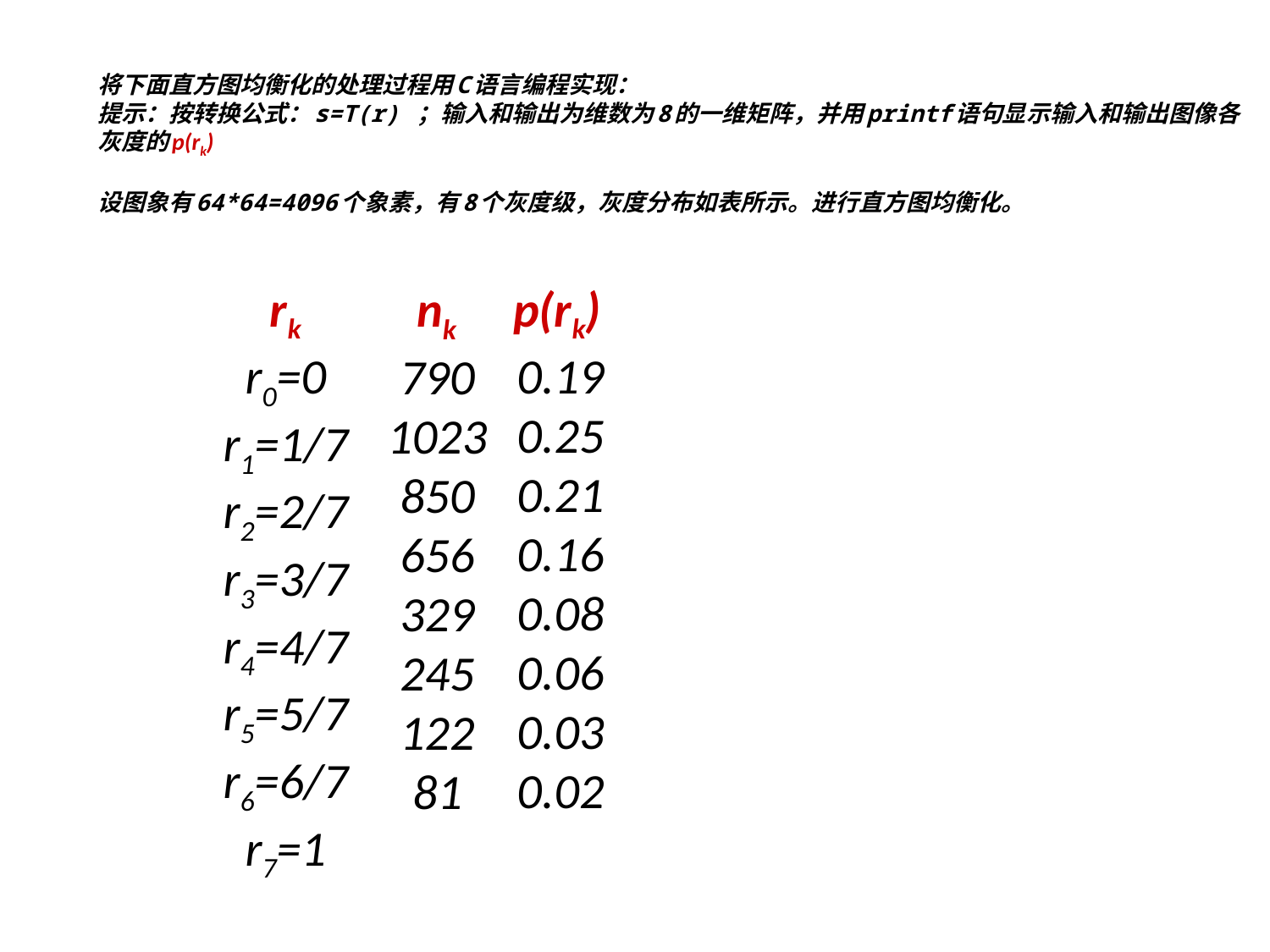

# 将下面直方图均衡化的处理过程用C语言编程实现： 提示：按转换公式：s=T(r) ；输入和输出为维数为8的一维矩阵，并用printf语句显示输入和输出图像各灰度的p(rk) 设图象有64*64=4096个象素，有8个灰度级，灰度分布如表所示。进行直方图均衡化。
   nk
790
1023
850
656
329
245
122
81
rk
r0=0
r1=1/7
r2=2/7
r3=3/7
r4=4/7
r5=5/7
r6=6/7
r7=1
p(rk)
0.19
0.25
0.21
0.16
0.08
0.06
0.03
0.02